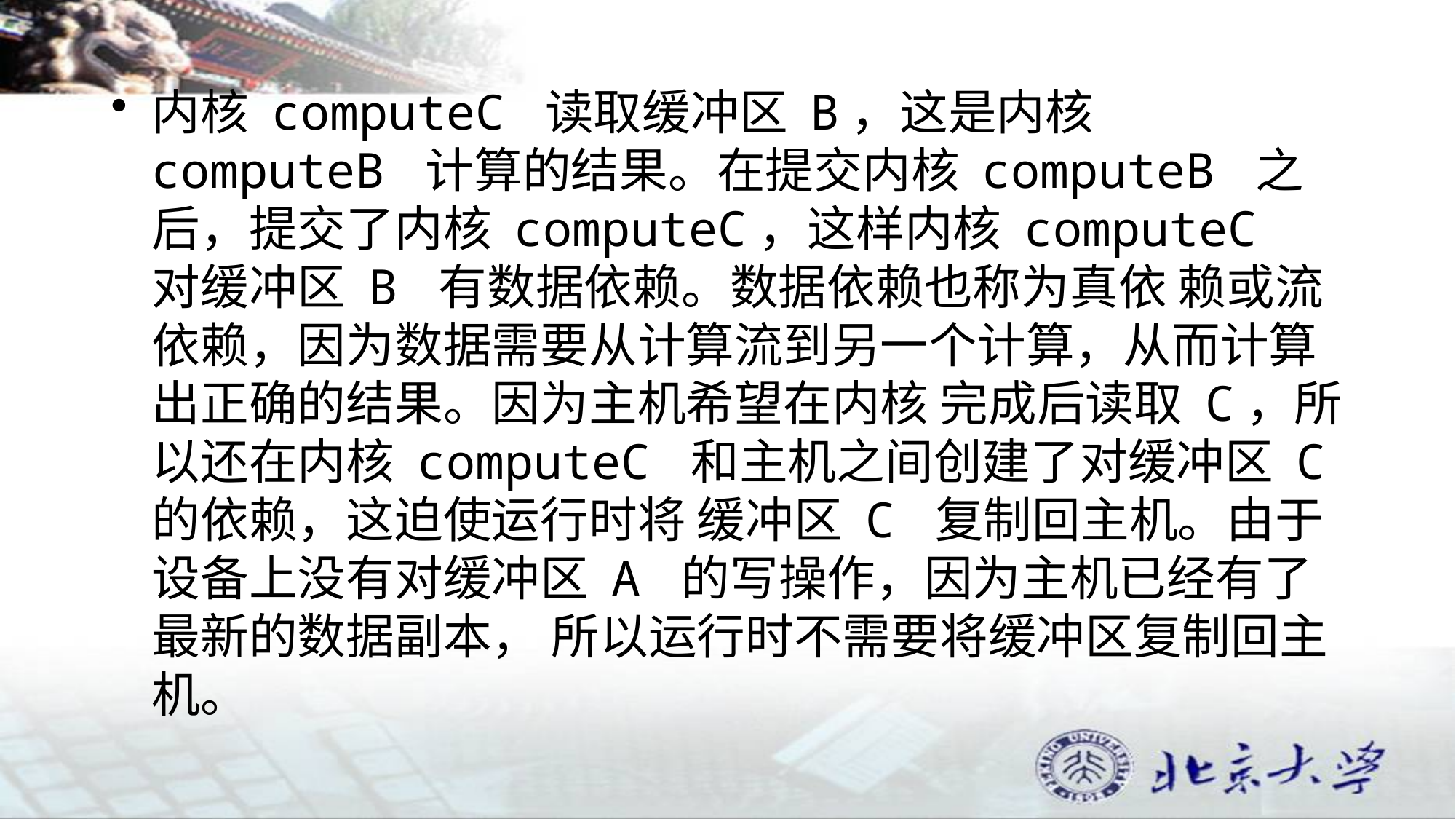

内核 computeC 读取缓冲区 B，这是内核 computeB 计算的结果。在提交内核 computeB 之 后，提交了内核 computeC，这样内核 computeC 对缓冲区 B 有数据依赖。数据依赖也称为真依 赖或流依赖，因为数据需要从计算流到另一个计算，从而计算出正确的结果。因为主机希望在内核 完成后读取 C，所以还在内核 computeC 和主机之间创建了对缓冲区 C 的依赖，这迫使运行时将 缓冲区 C 复制回主机。由于设备上没有对缓冲区 A 的写操作，因为主机已经有了最新的数据副本， 所以运行时不需要将缓冲区复制回主机。